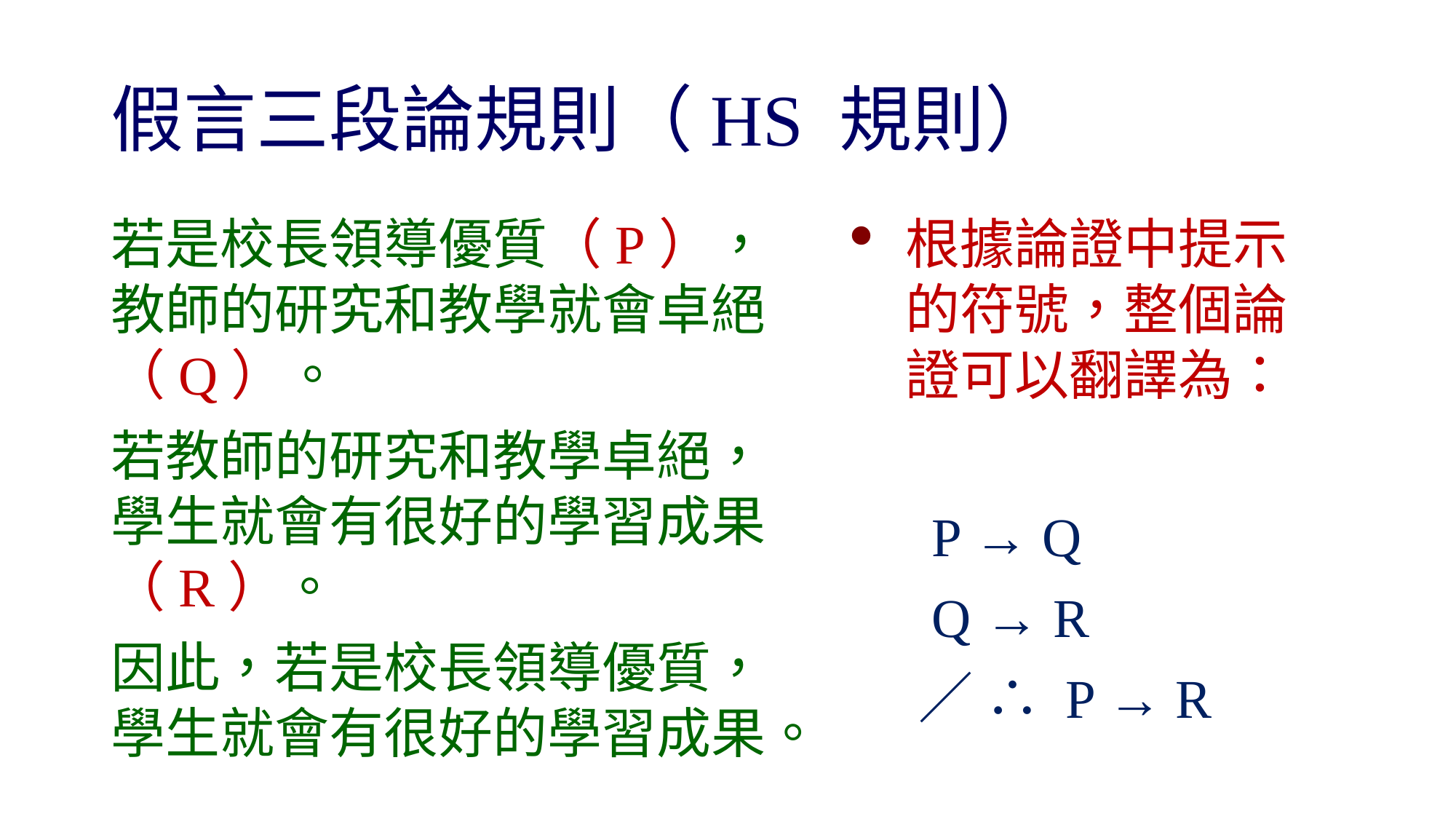

# 假言三段論規則（HS 規則）
若是校長領導優質（P），教師的研究和教學就會卓絕（Q）。
若教師的研究和教學卓絕，學生就會有很好的學習成果（R）。
因此，若是校長領導優質，學生就會有很好的學習成果。
根據論證中提示的符號，整個論證可以翻譯為：

　 P → Q
　 Q → R
　 ／ ∴ P → R